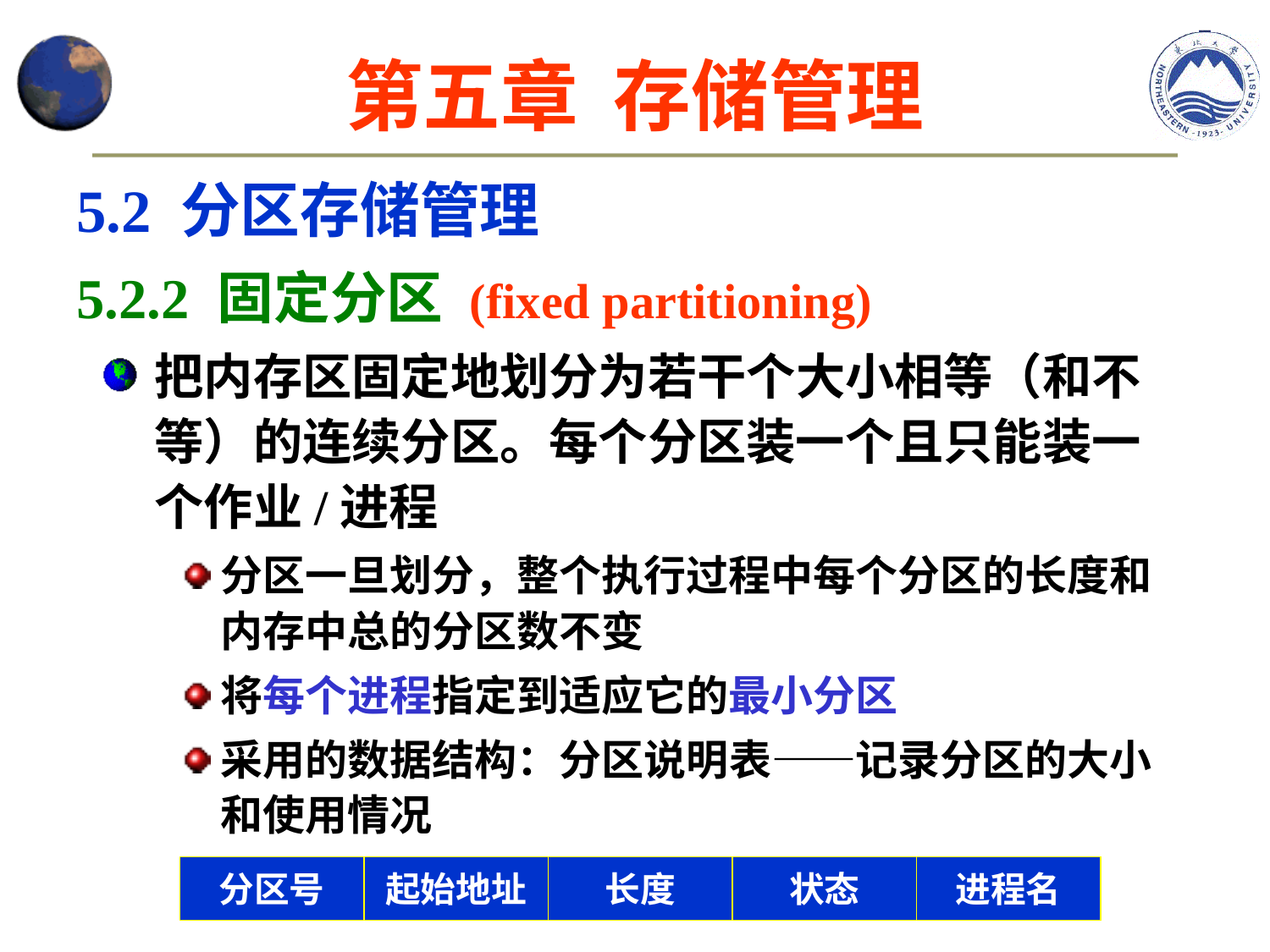

第五章  存储管理
5.2 分区存储管理
5.2.2 固定分区 (fixed partitioning)
把内存区固定地划分为若干个大小相等（和不等）的连续分区。每个分区装一个且只能装一个作业/进程
分区一旦划分，整个执行过程中每个分区的长度和内存中总的分区数不变
将每个进程指定到适应它的最小分区
采用的数据结构：分区说明表——记录分区的大小和使用情况
分区号
起始地址
长度
状态
进程名